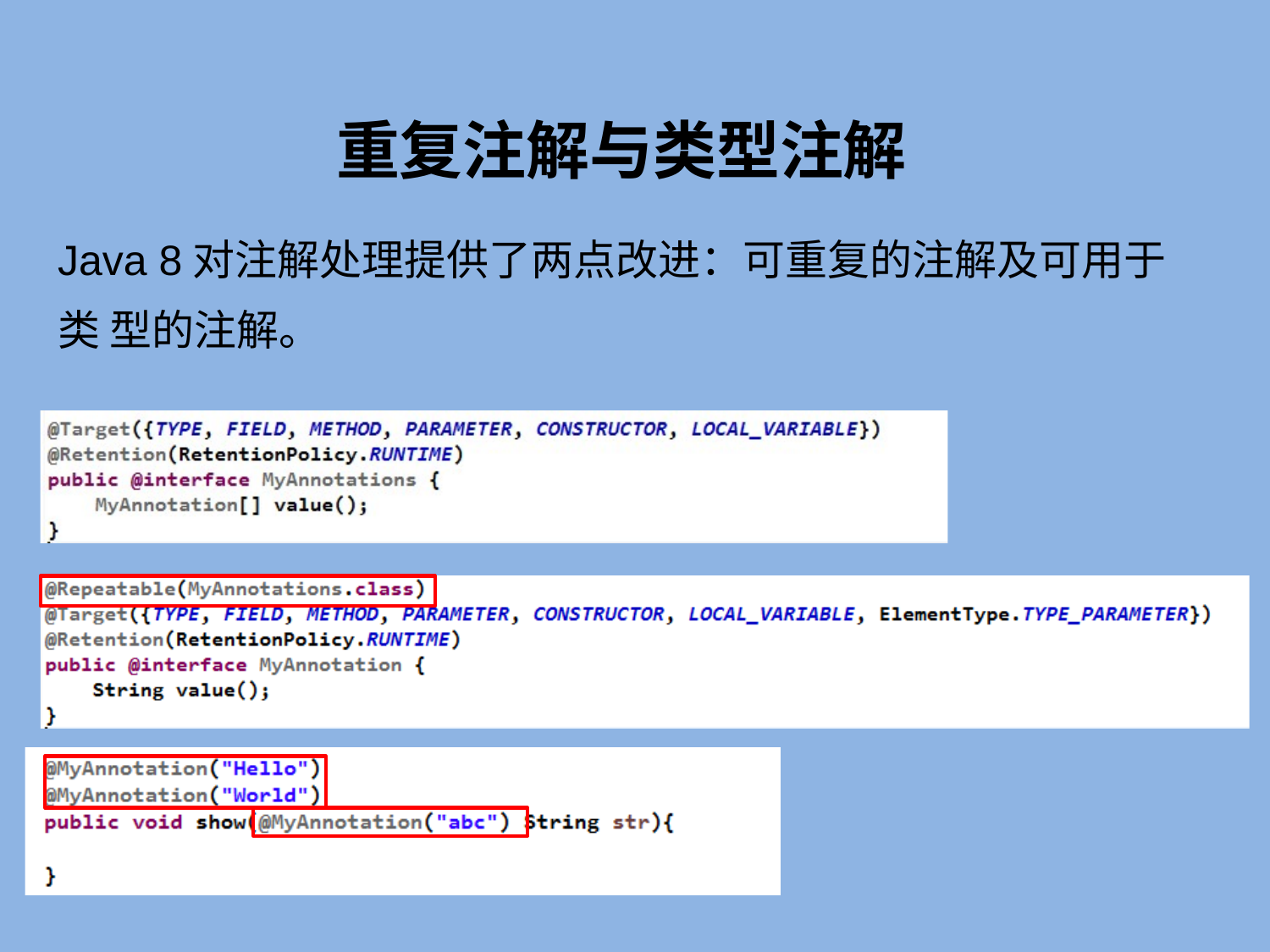

重复注解与类型注解
Java 8对注解处理提供了两点改进：可重复的注解及可用于类 型的注解。